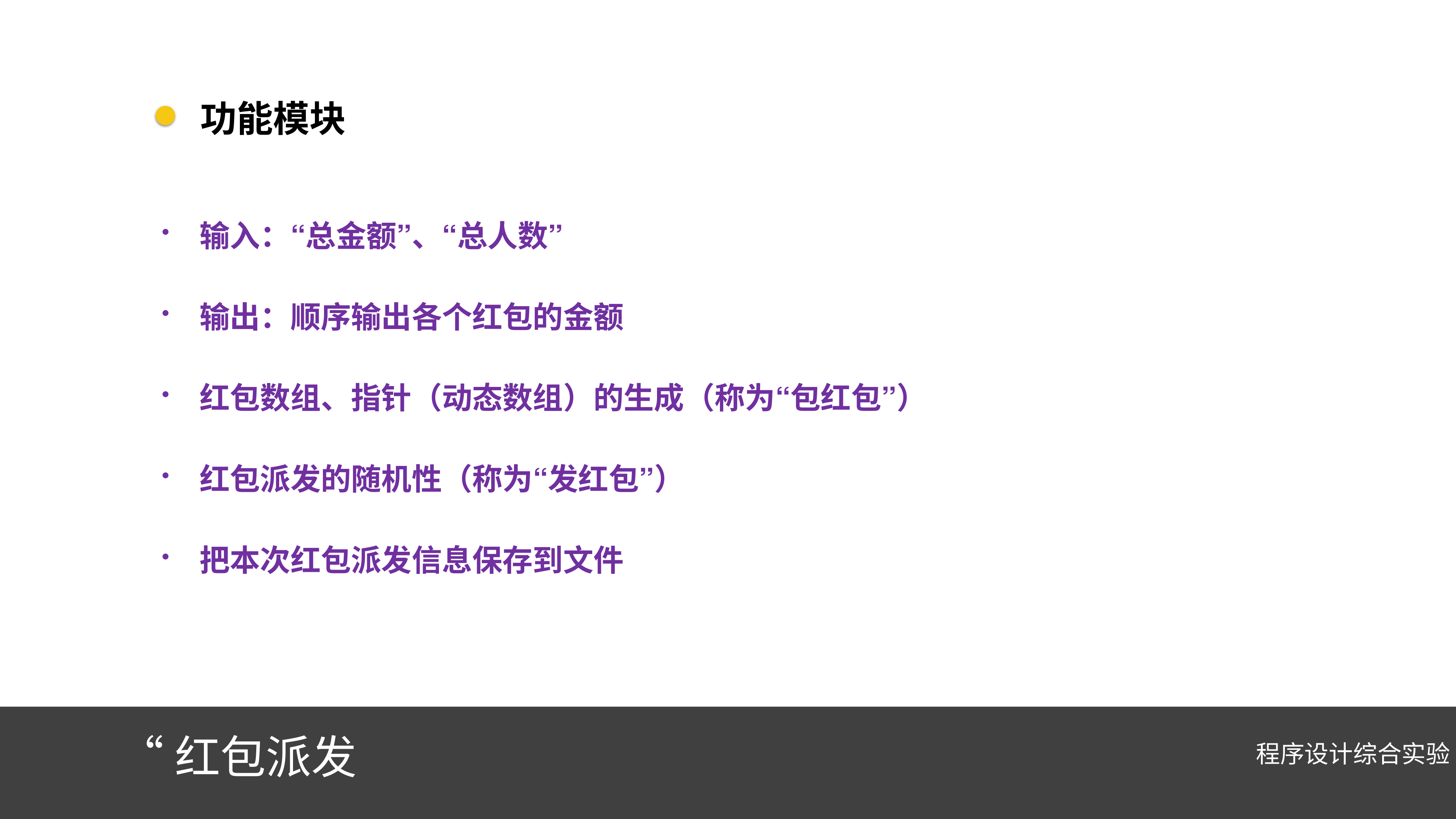

功能模块

输入：“总金额”、“总人数”
输出：顺序输出各个红包的金额
红包数组、指针（动态数组）的生成（称为“包红包”）
红包派发的随机性（称为“发红包”）
把本次红包派发信息保存到文件
“红包派发